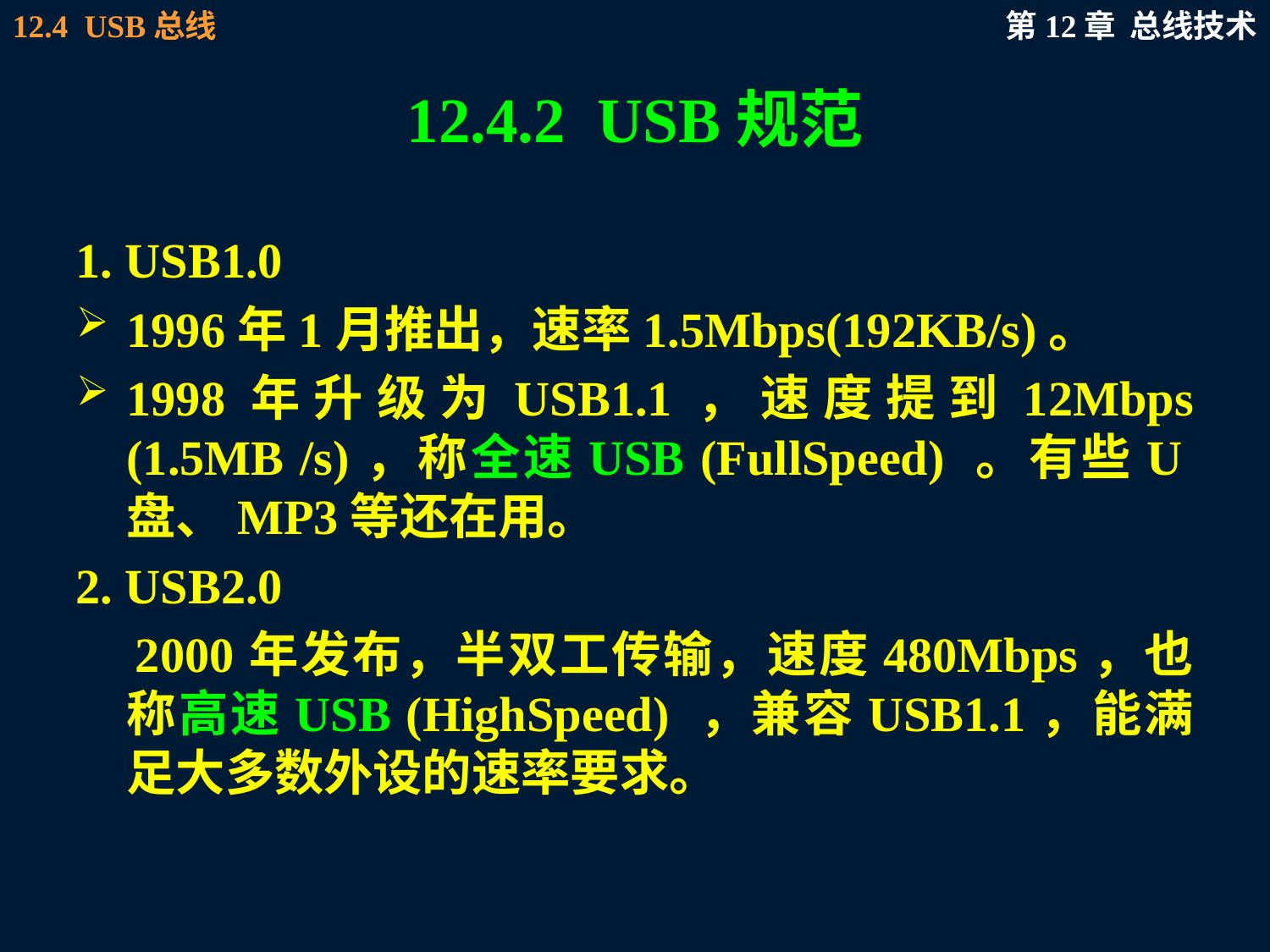

# 12.4.2  USB规范
1. USB1.0
1996年1月推出，速率1.5Mbps(192KB/s)。
1998年升级为USB1.1，速度提到12Mbps (1.5MB /s)，称全速USB (FullSpeed) 。有些U盘、MP3等还在用。
2. USB2.0
    2000年发布，半双工传输，速度480Mbps，也称高速USB (HighSpeed) ，兼容USB1.1，能满足大多数外设的速率要求。